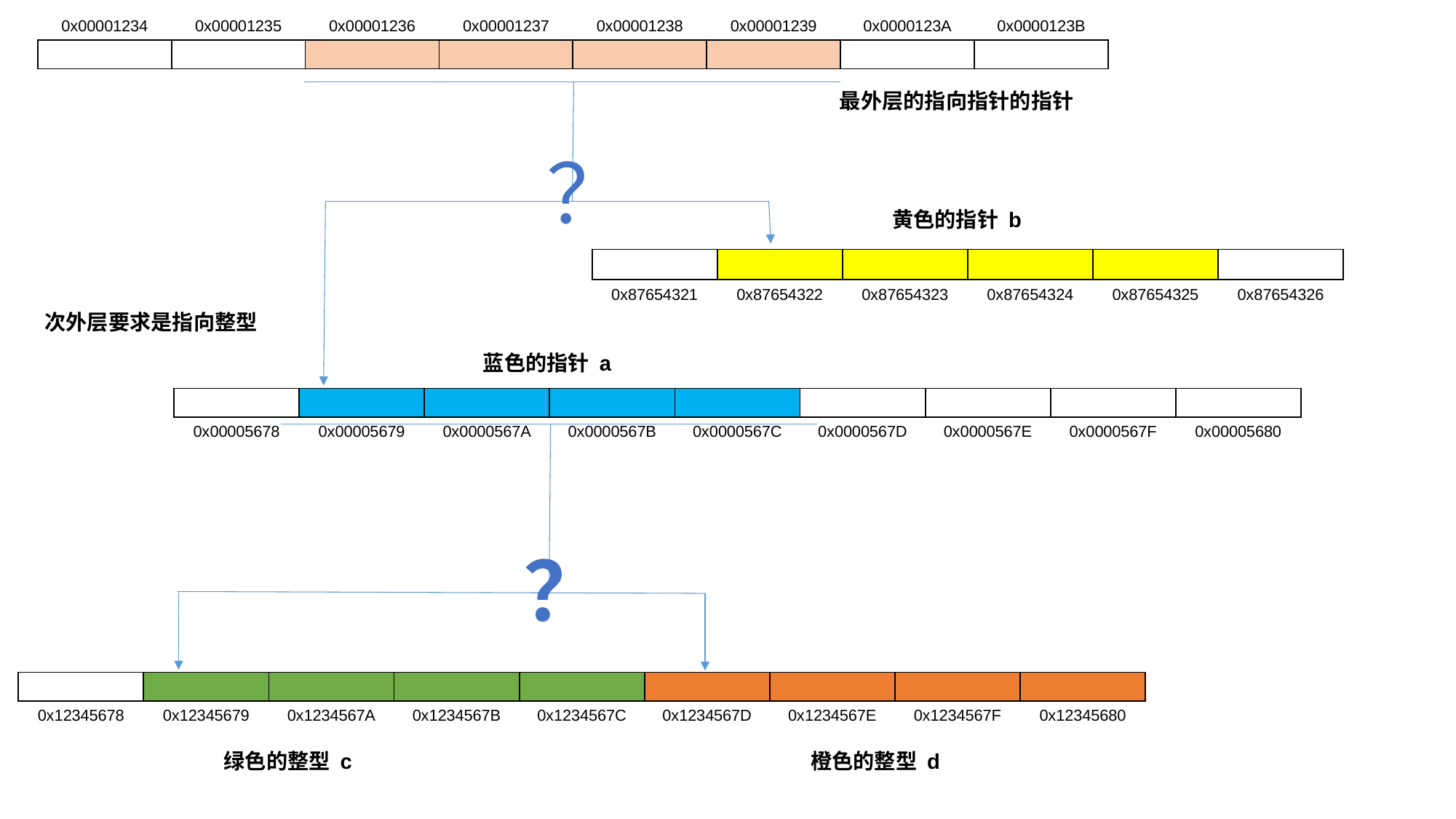

| 0x00001234 | 0x00001235 | 0x00001236 | 0x00001237 | 0x00001238 | 0x00001239 | 0x0000123A | 0x0000123B |
| --- | --- | --- | --- | --- | --- | --- | --- |
|  |  |  |  |  |  |  |  |
最外层的指向指针的指针
？
黄色的指针 b
|  |  |  |  |  |  |
| --- | --- | --- | --- | --- | --- |
| 0x87654321 | 0x87654322 | 0x87654323 | 0x87654324 | 0x87654325 | 0x87654326 |
次外层要求是指向整型
蓝色的指针 a
|  |  |  |  |  |  |  |  |  |
| --- | --- | --- | --- | --- | --- | --- | --- | --- |
| 0x00005678 | 0x00005679 | 0x0000567A | 0x0000567B | 0x0000567C | 0x0000567D | 0x0000567E | 0x0000567F | 0x00005680 |
？
|  |  |  |  |  |  |  |  |  |
| --- | --- | --- | --- | --- | --- | --- | --- | --- |
| 0x12345678 | 0x12345679 | 0x1234567A | 0x1234567B | 0x1234567C | 0x1234567D | 0x1234567E | 0x1234567F | 0x12345680 |
绿色的整型 c
橙色的整型 d